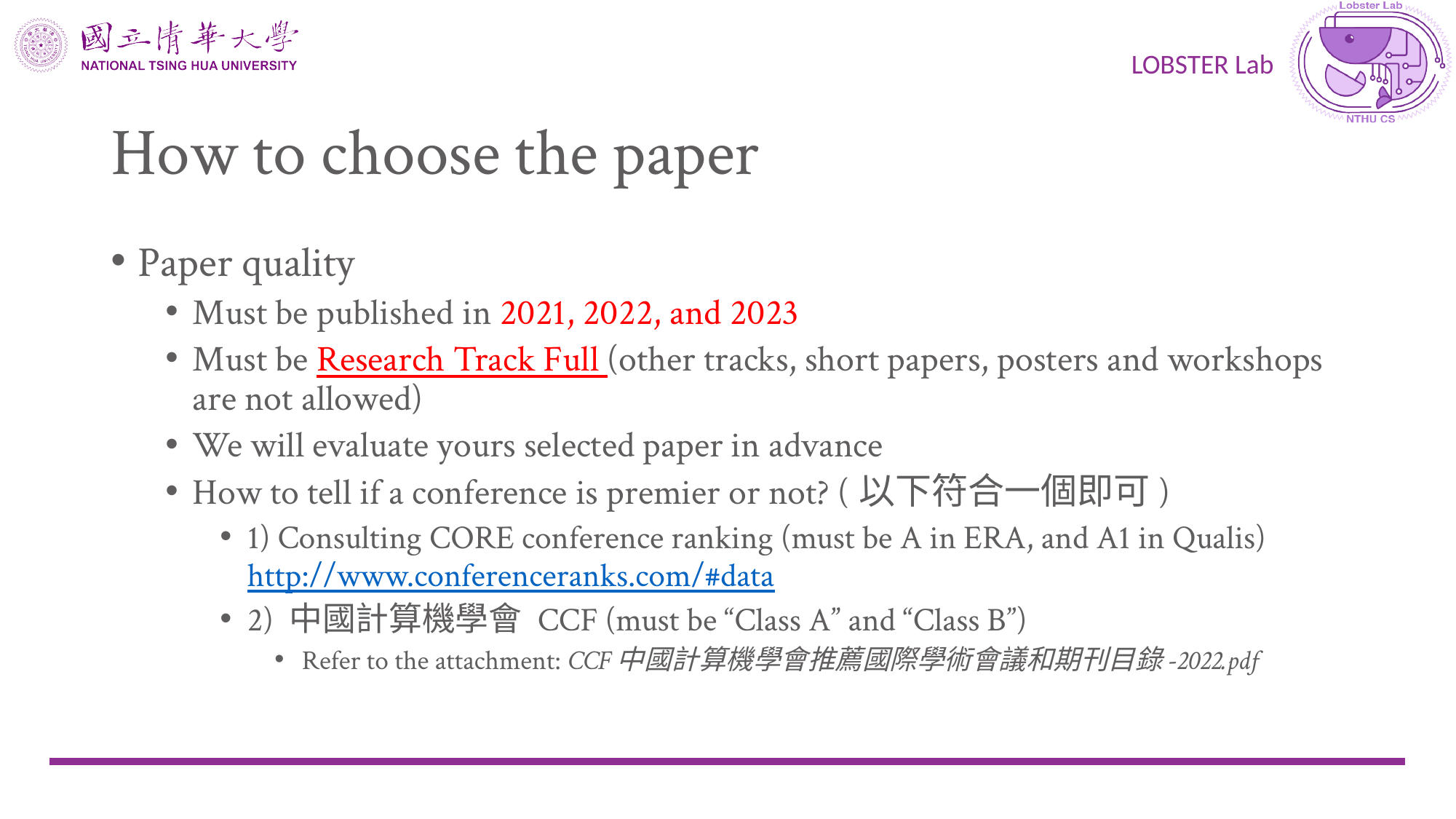

# How to choose the paper
Paper quality
Must be published in 2021, 2022, and 2023
Must be Research Track Full (other tracks, short papers, posters and workshops are not allowed)
We will evaluate yours selected paper in advance
How to tell if a conference is premier or not? (以下符合一個即可)
1) Consulting CORE conference ranking (must be A in ERA, and A1 in Qualis)
http://www.conferenceranks.com/#data
2) 中國計算機學會 CCF (must be “Class A” and “Class B”)
Refer to the attachment: CCF中國計算機學會推薦國際學術會議和期刊目錄-2022.pdf